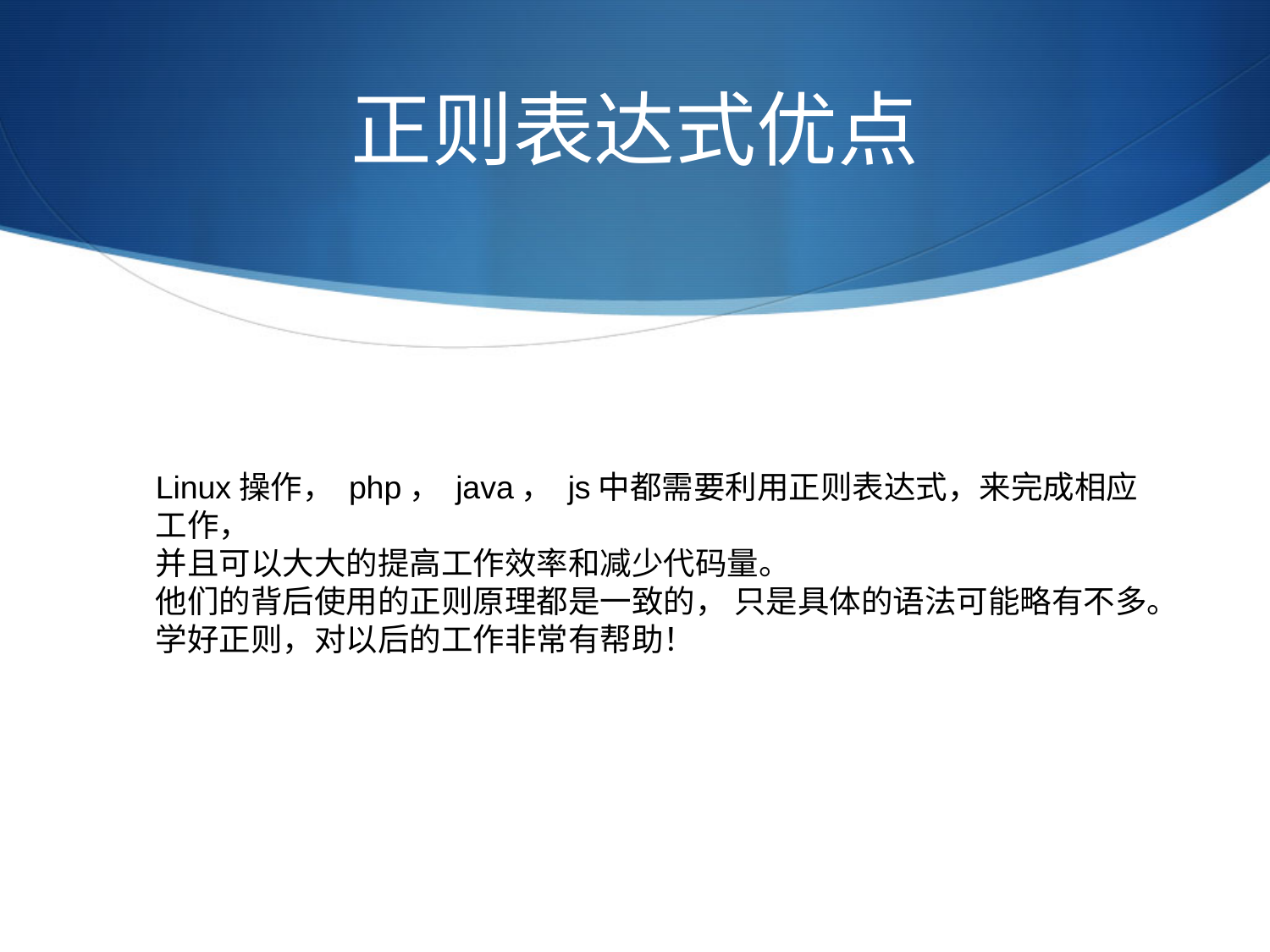

# 正则表达式优点
Linux操作， php， java， js中都需要利用正则表达式，来完成相应工作，
并且可以大大的提高工作效率和减少代码量。
他们的背后使用的正则原理都是一致的， 只是具体的语法可能略有不多。
学好正则，对以后的工作非常有帮助！